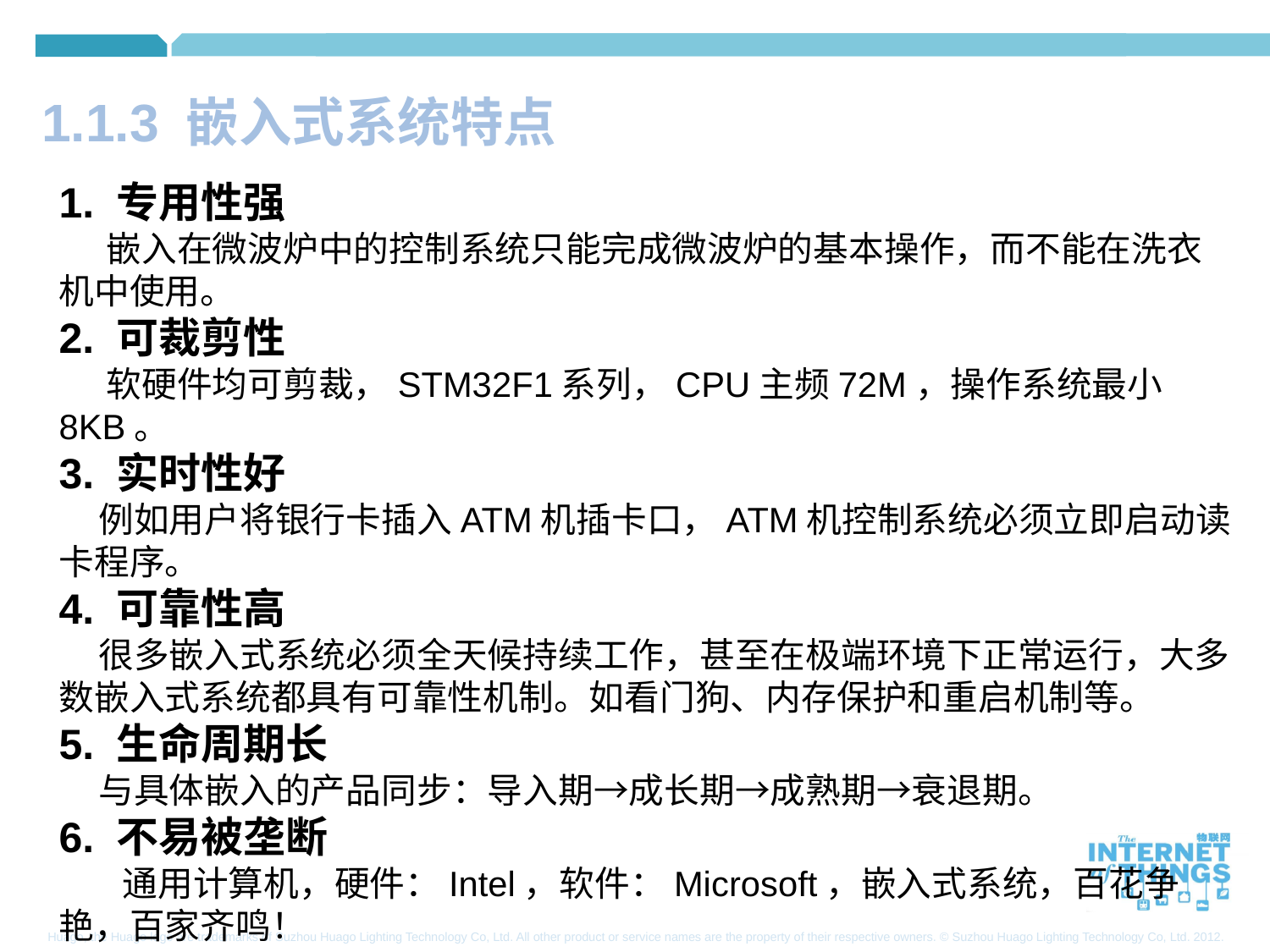

1.1.3 嵌入式系统特点
1. 专用性强
     嵌入在微波炉中的控制系统只能完成微波炉的基本操作，而不能在洗衣机中使用。
2. 可裁剪性
     软硬件均可剪裁，STM32F1系列，CPU主频72M，操作系统最小8KB。
3. 实时性好
    例如用户将银行卡插入ATM机插卡口，ATM机控制系统必须立即启动读卡程序。
4. 可靠性高
    很多嵌入式系统必须全天候持续工作，甚至在极端环境下正常运行，大多数嵌入式系统都具有可靠性机制。如看门狗、内存保护和重启机制等。
5. 生命周期长
    与具体嵌入的产品同步：导入期→成长期→成熟期→衰退期。
6. 不易被垄断
通用计算机，硬件：Intel，软件：Microsoft，嵌入式系统，百花争艳，百家齐鸣！